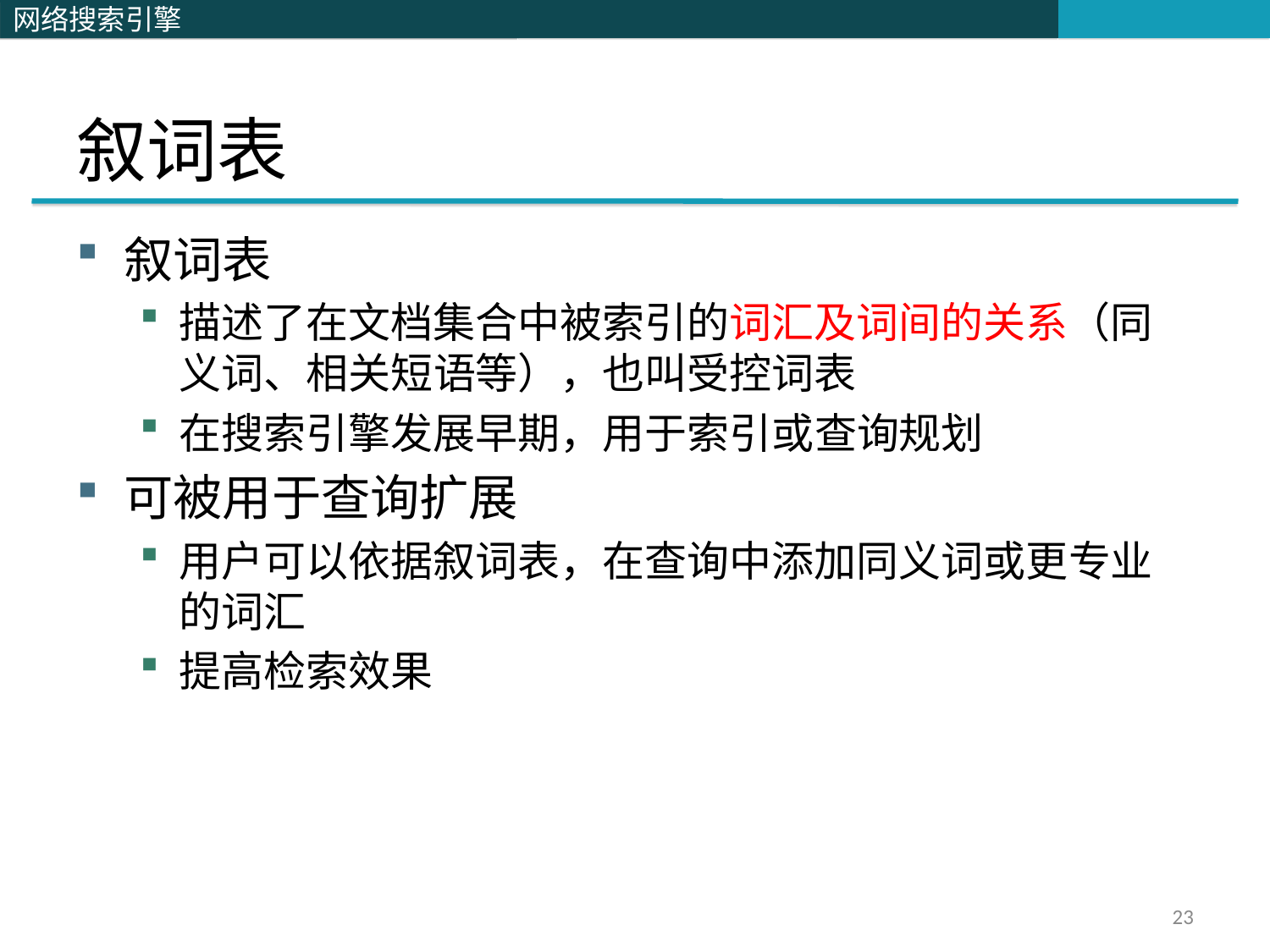

# 叙词表
叙词表
描述了在文档集合中被索引的词汇及词间的关系（同义词、相关短语等），也叫受控词表
在搜索引擎发展早期，用于索引或查询规划
可被用于查询扩展
用户可以依据叙词表，在查询中添加同义词或更专业的词汇
提高检索效果
23